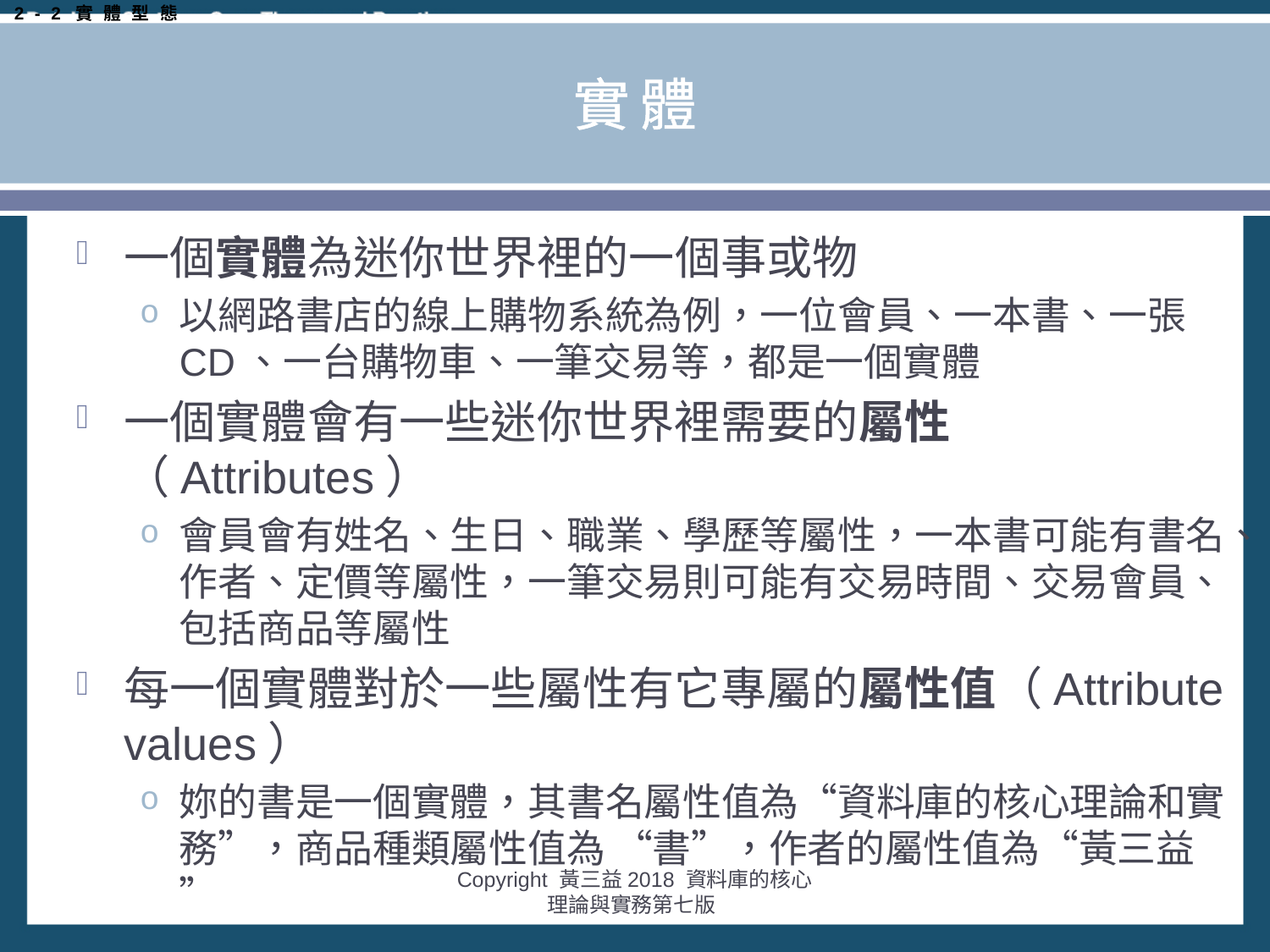

2-2實體型態
# 實體
一個實體為迷你世界裡的一個事或物
以網路書店的線上購物系統為例，一位會員、一本書、一張CD、一台購物車、一筆交易等，都是一個實體
一個實體會有一些迷你世界裡需要的屬性（Attributes）
會員會有姓名、生日、職業、學歷等屬性，一本書可能有書名、作者、定價等屬性，一筆交易則可能有交易時間、交易會員、包括商品等屬性
每一個實體對於一些屬性有它專屬的屬性值（Attribute values）
妳的書是一個實體，其書名屬性值為“資料庫的核心理論和實務”，商品種類屬性值為 “書”，作者的屬性值為“黃三益”

Copyright 黃三益2018 資料庫的核心理論與實務第七版